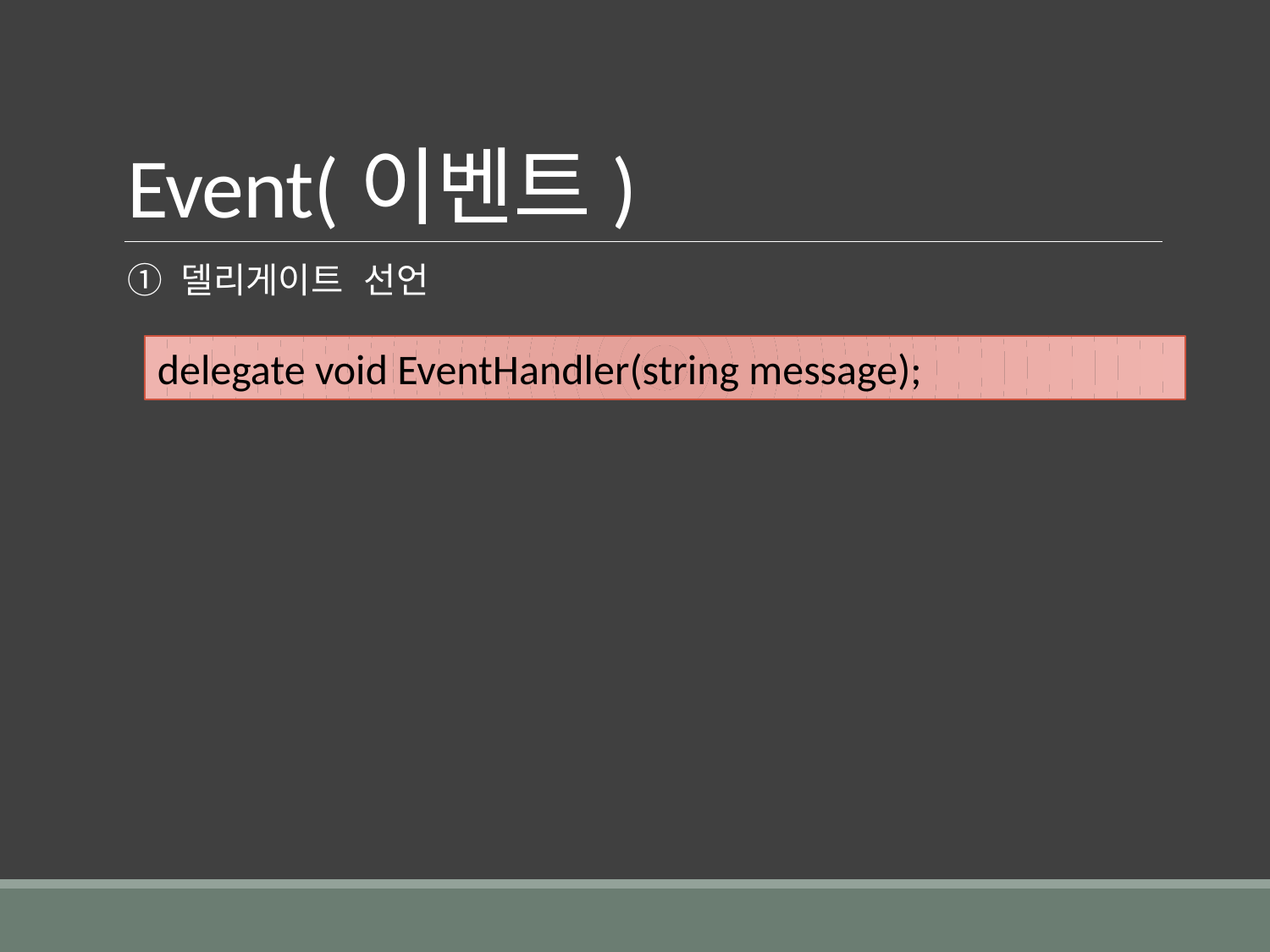

# Event(이벤트)
① 델리게이트  선언
delegate void EventHandler(string message);